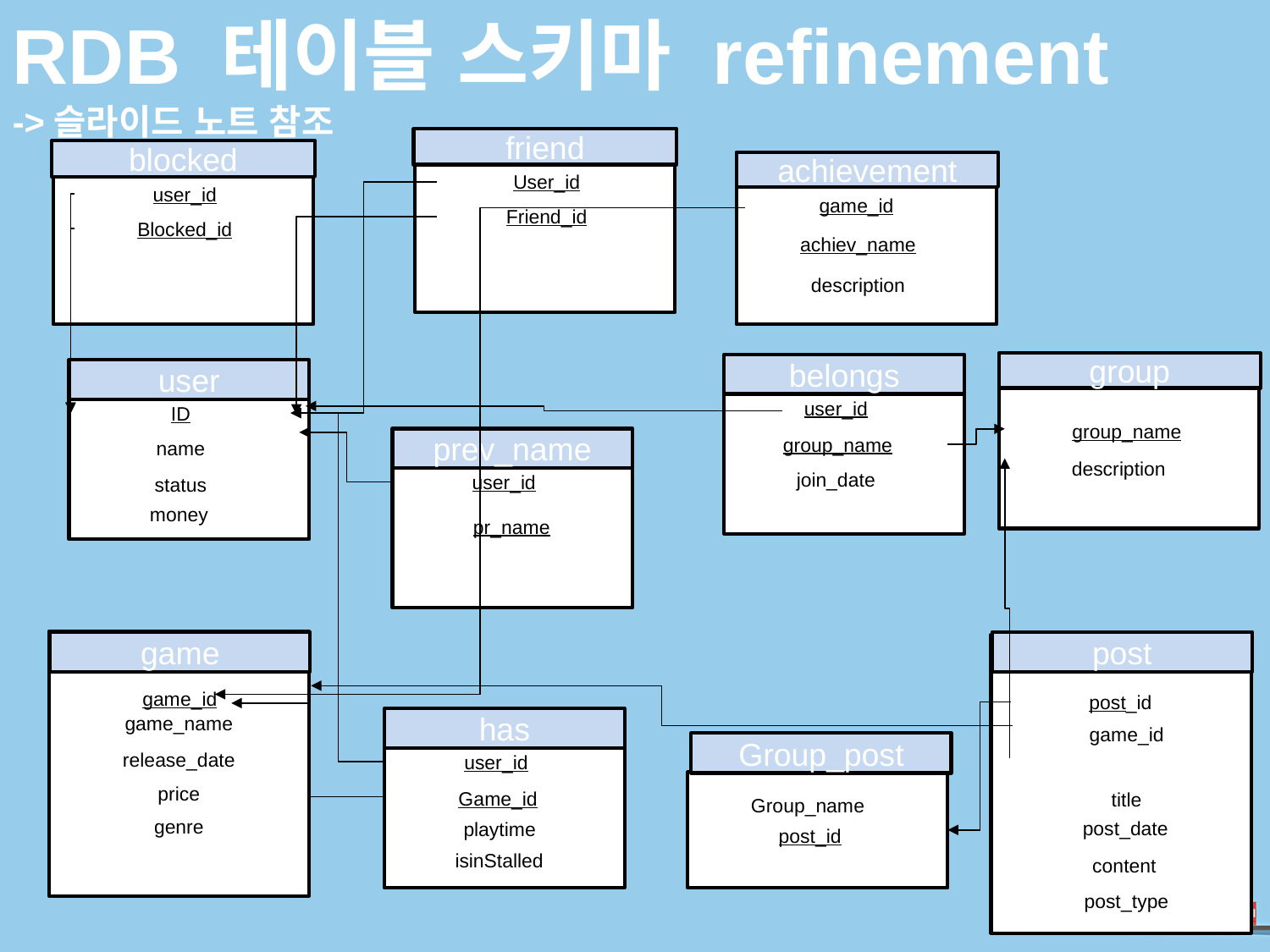

# RDB 테이블 스키마 refinement ->슬라이드 노트 참조
friend
blocked
achievement

User_id

user_id

game_id
Friend_id
Blocked_id
achiev_name
description
group
belongs
user

user_id

ID
group_name
group_name
prev_name
name
description
join_date

user_id
status
money
pr_name

game
post

game_id
post_id
game_name
has
game_id
Group_post
release_date

user_id

price
Game_id
title
Group_name
genre
post_date
playtime
post_id
isinStalled
content
post_type